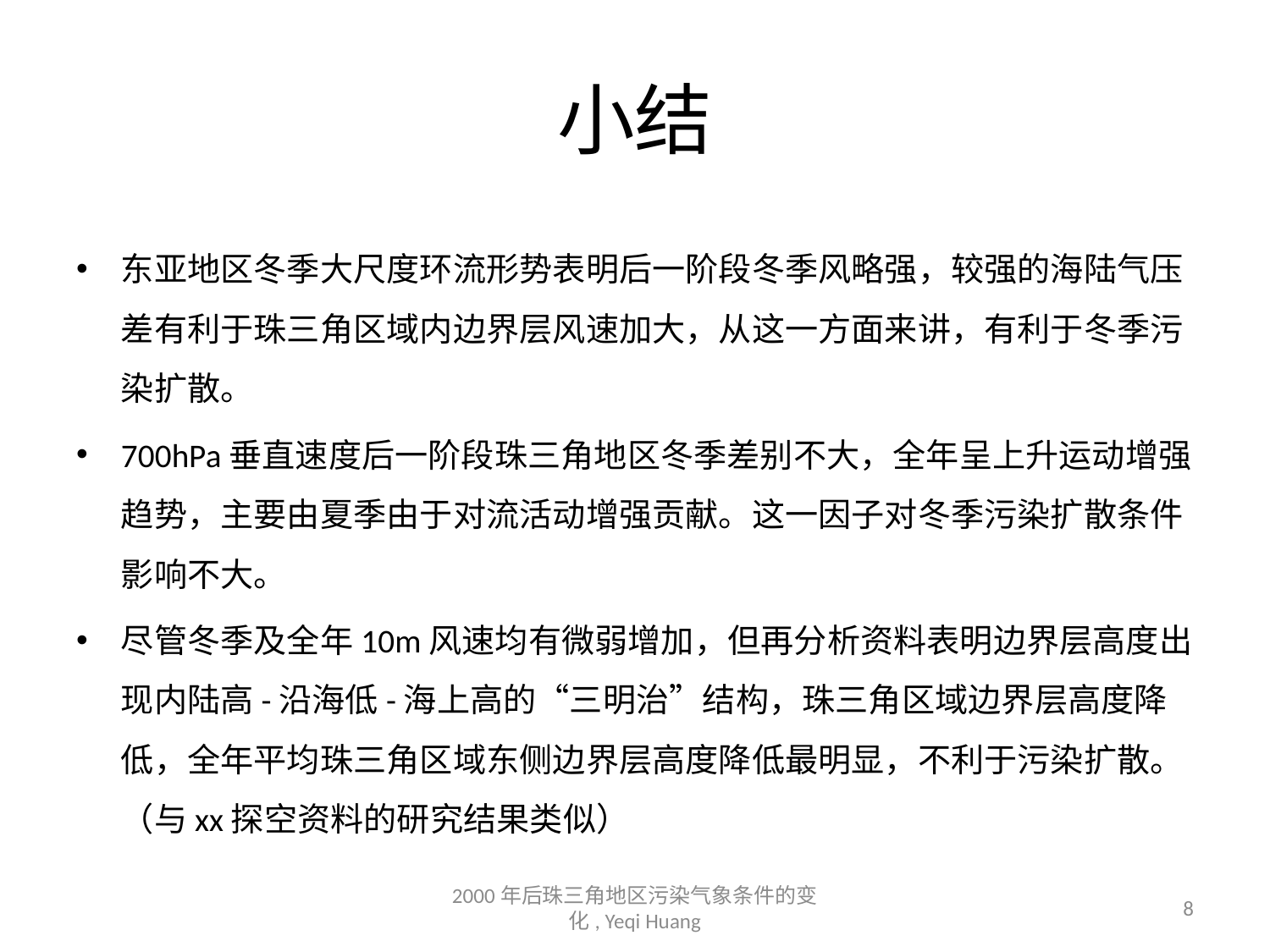

# 小结
东亚地区冬季大尺度环流形势表明后一阶段冬季风略强，较强的海陆气压差有利于珠三角区域内边界层风速加大，从这一方面来讲，有利于冬季污染扩散。
700hPa垂直速度后一阶段珠三角地区冬季差别不大，全年呈上升运动增强趋势，主要由夏季由于对流活动增强贡献。这一因子对冬季污染扩散条件影响不大。
尽管冬季及全年10m风速均有微弱增加，但再分析资料表明边界层高度出现内陆高-沿海低-海上高的“三明治”结构，珠三角区域边界层高度降低，全年平均珠三角区域东侧边界层高度降低最明显，不利于污染扩散。（与xx探空资料的研究结果类似）

2000年后珠三角地区污染气象条件的变化, Yeqi Huang
8